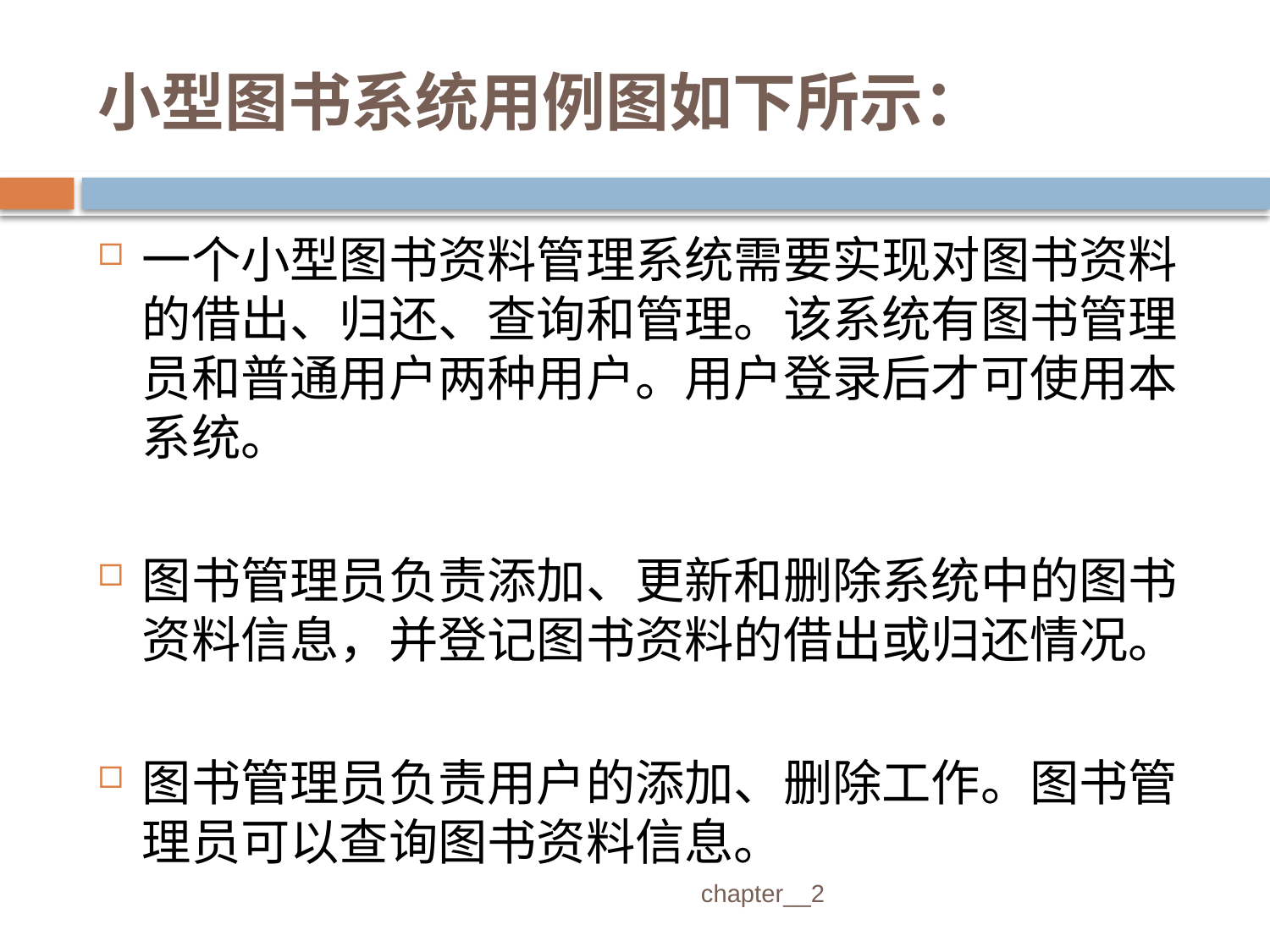

# 小型图书系统用例图如下所示：
45
一个小型图书资料管理系统需要实现对图书资料的借出、归还、查询和管理。该系统有图书管理员和普通用户两种用户。用户登录后才可使用本系统。

图书管理员负责添加、更新和删除系统中的图书资料信息，并登记图书资料的借出或归还情况。

图书管理员负责用户的添加、删除工作。图书管理员可以查询图书资料信息。

 chapter__2